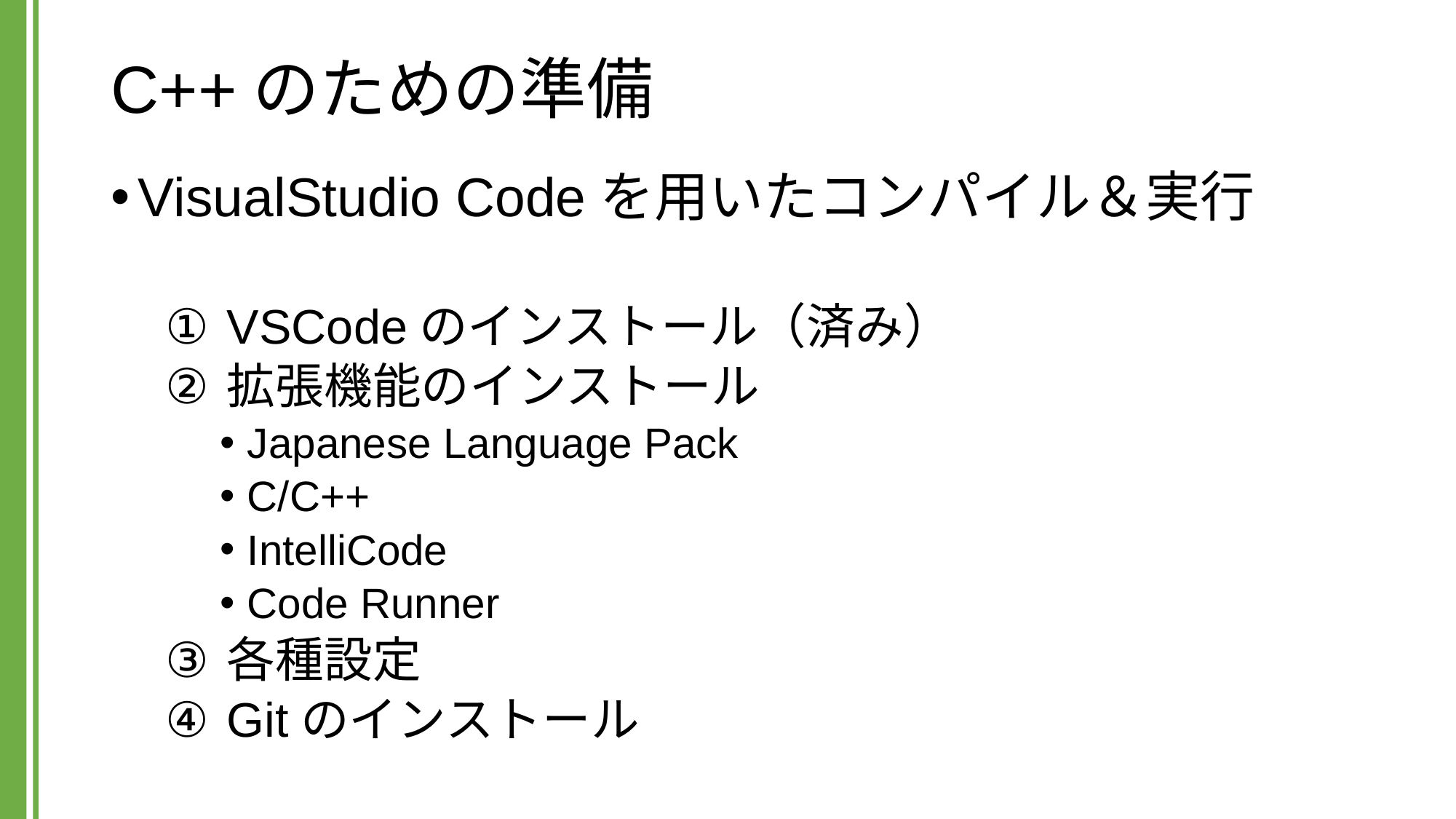

# C++のための準備
VisualStudio Codeを用いたコンパイル＆実行
VSCodeのインストール（済み）
拡張機能のインストール
Japanese Language Pack
C/C++
IntelliCode
Code Runner
各種設定
Gitのインストール